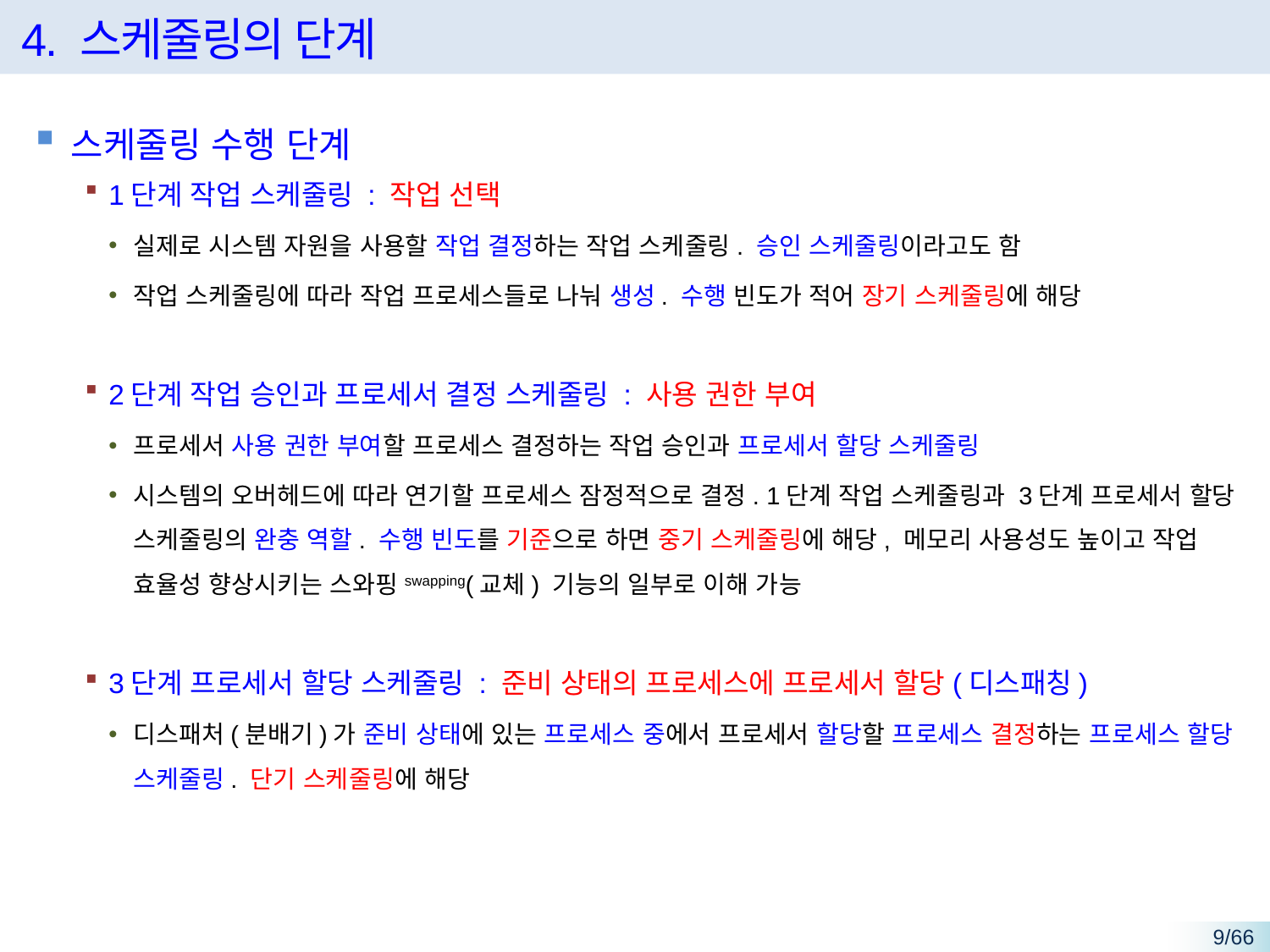

# 4. 스케줄링의 단계
스케줄링 수행 단계
1단계 작업 스케줄링 : 작업 선택
실제로 시스템 자원을 사용할 작업 결정하는 작업 스케줄링. 승인 스케줄링이라고도 함
작업 스케줄링에 따라 작업 프로세스들로 나눠 생성. 수행 빈도가 적어 장기 스케줄링에 해당

2단계 작업 승인과 프로세서 결정 스케줄링 : 사용 권한 부여
프로세서 사용 권한 부여할 프로세스 결정하는 작업 승인과 프로세서 할당 스케줄링
시스템의 오버헤드에 따라 연기할 프로세스 잠정적으로 결정. 1단계 작업 스케줄링과 3단계 프로세서 할당 스케줄링의 완충 역할. 수행 빈도를 기준으로 하면 중기 스케줄링에 해당, 메모리 사용성도 높이고 작업 효율성 향상시키는 스와핑swapping(교체) 기능의 일부로 이해 가능

3단계 프로세서 할당 스케줄링 : 준비 상태의 프로세스에 프로세서 할당(디스패칭)
디스패처(분배기)가 준비 상태에 있는 프로세스 중에서 프로세서 할당할 프로세스 결정하는 프로세스 할당 스케줄링. 단기 스케줄링에 해당